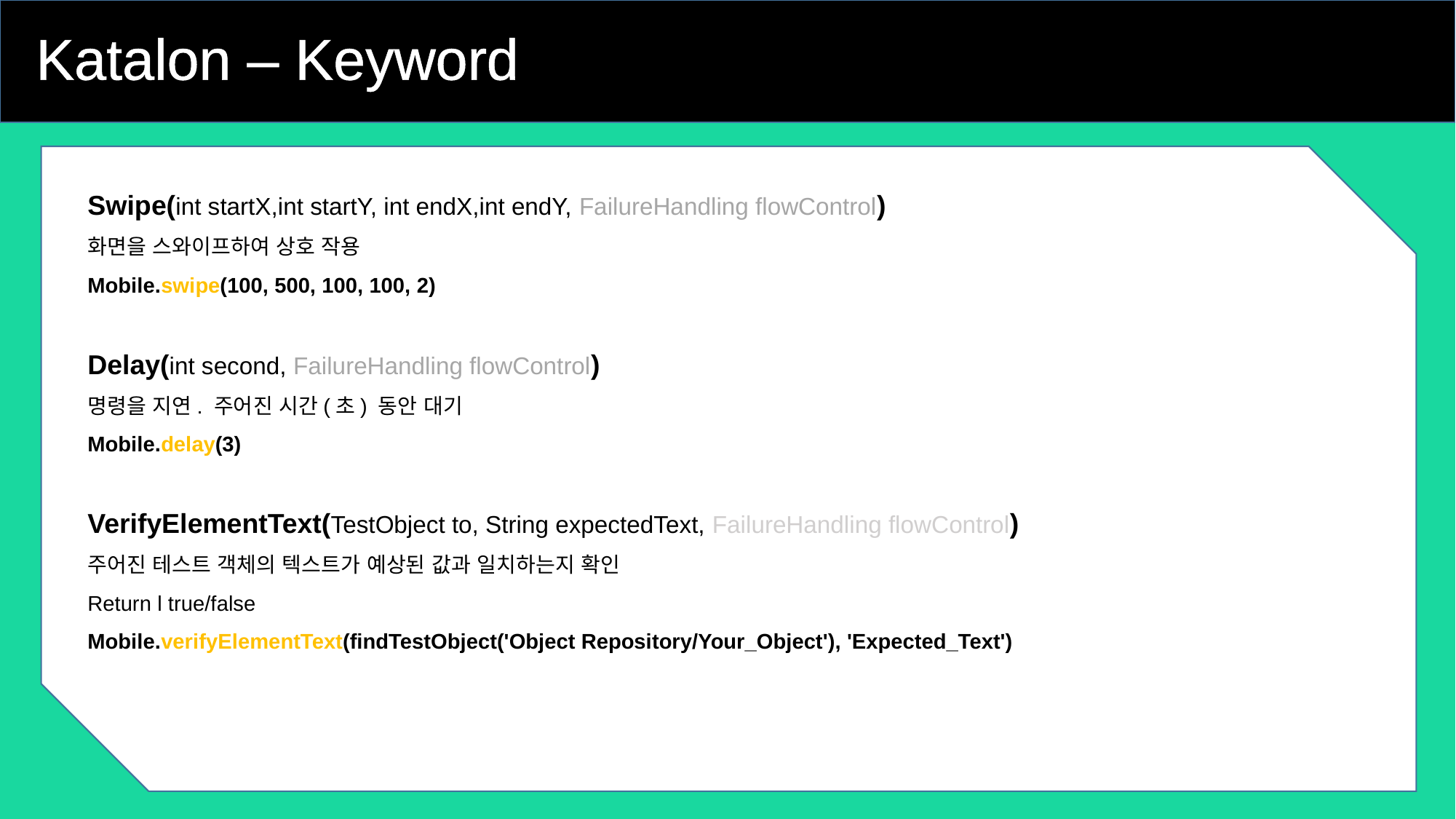

Katalon – Keyword

Swipe(int startX,int startY, int endX,int endY, FailureHandling flowControl)
화면을 스와이프하여 상호 작용
Mobile.swipe(100, 500, 100, 100, 2)

Delay(int second, FailureHandling flowControl)
명령을 지연. 주어진 시간(초) 동안 대기
Mobile.delay(3)

VerifyElementText(TestObject to, String expectedText, FailureHandling flowControl)
주어진 테스트 객체의 텍스트가 예상된 값과 일치하는지 확인
Return l true/false
Mobile.verifyElementText(findTestObject('Object Repository/Your_Object'), 'Expected_Text')